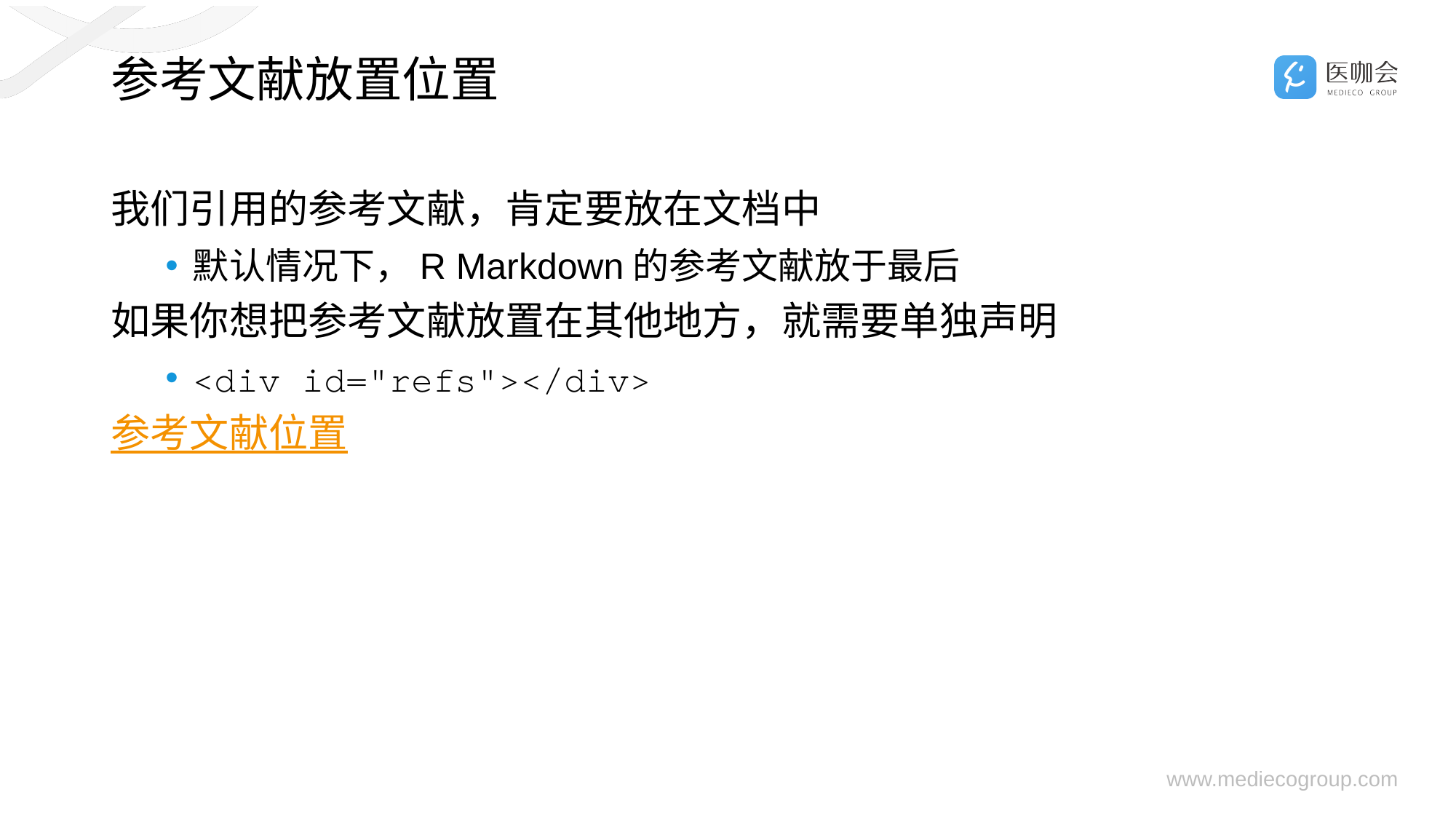

# 参考文献放置位置
我们引用的参考文献，肯定要放在文档中
默认情况下，R Markdown的参考文献放于最后
如果你想把参考文献放置在其他地方，就需要单独声明
<div id="refs"></div>
参考文献位置